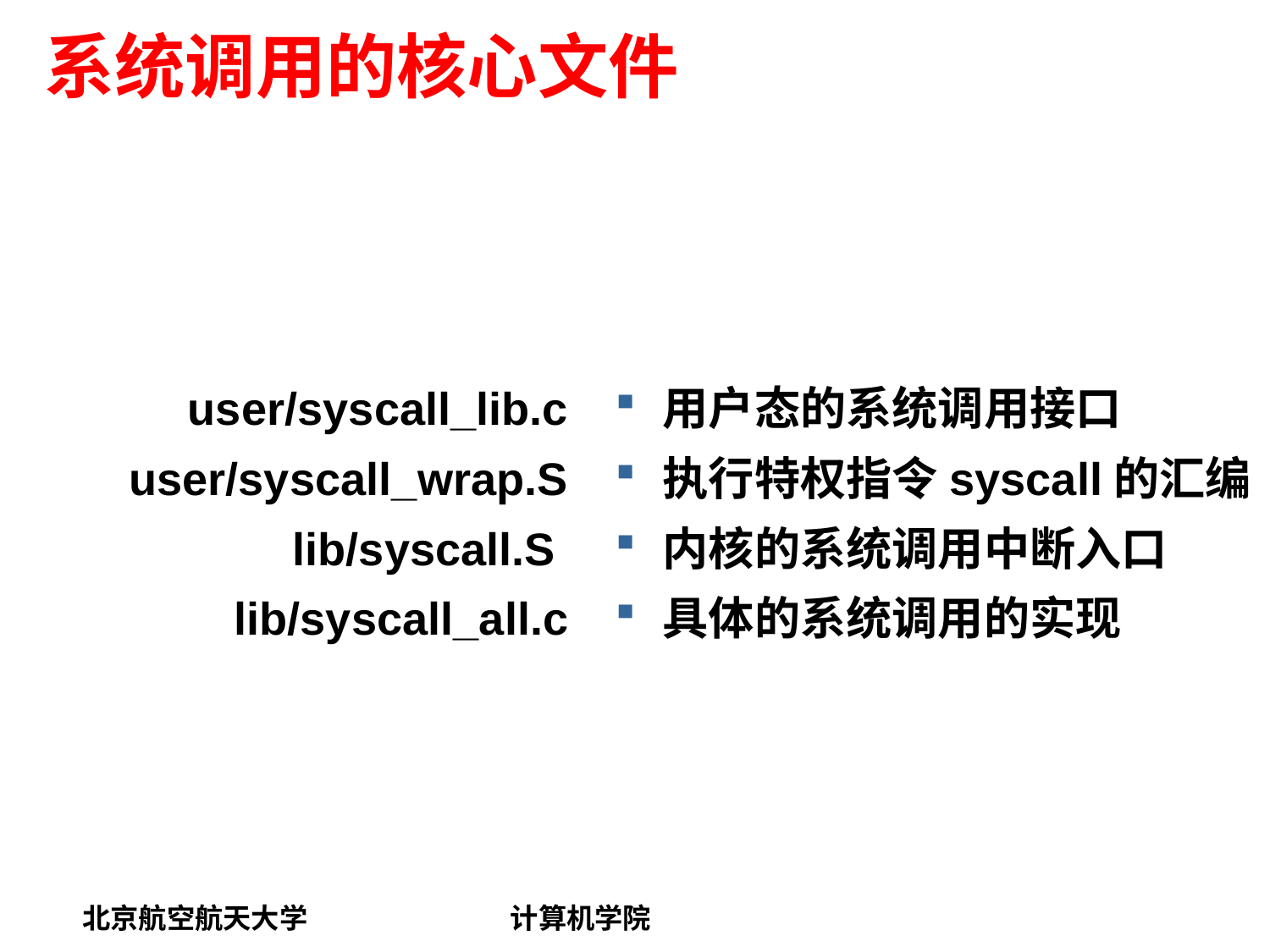

# 系统调用的核心文件
user/syscall_lib.c
user/syscall_wrap.S
lib/syscall.S
lib/syscall_all.c
用户态的系统调用接口
执行特权指令syscall的汇编
内核的系统调用中断入口
具体的系统调用的实现